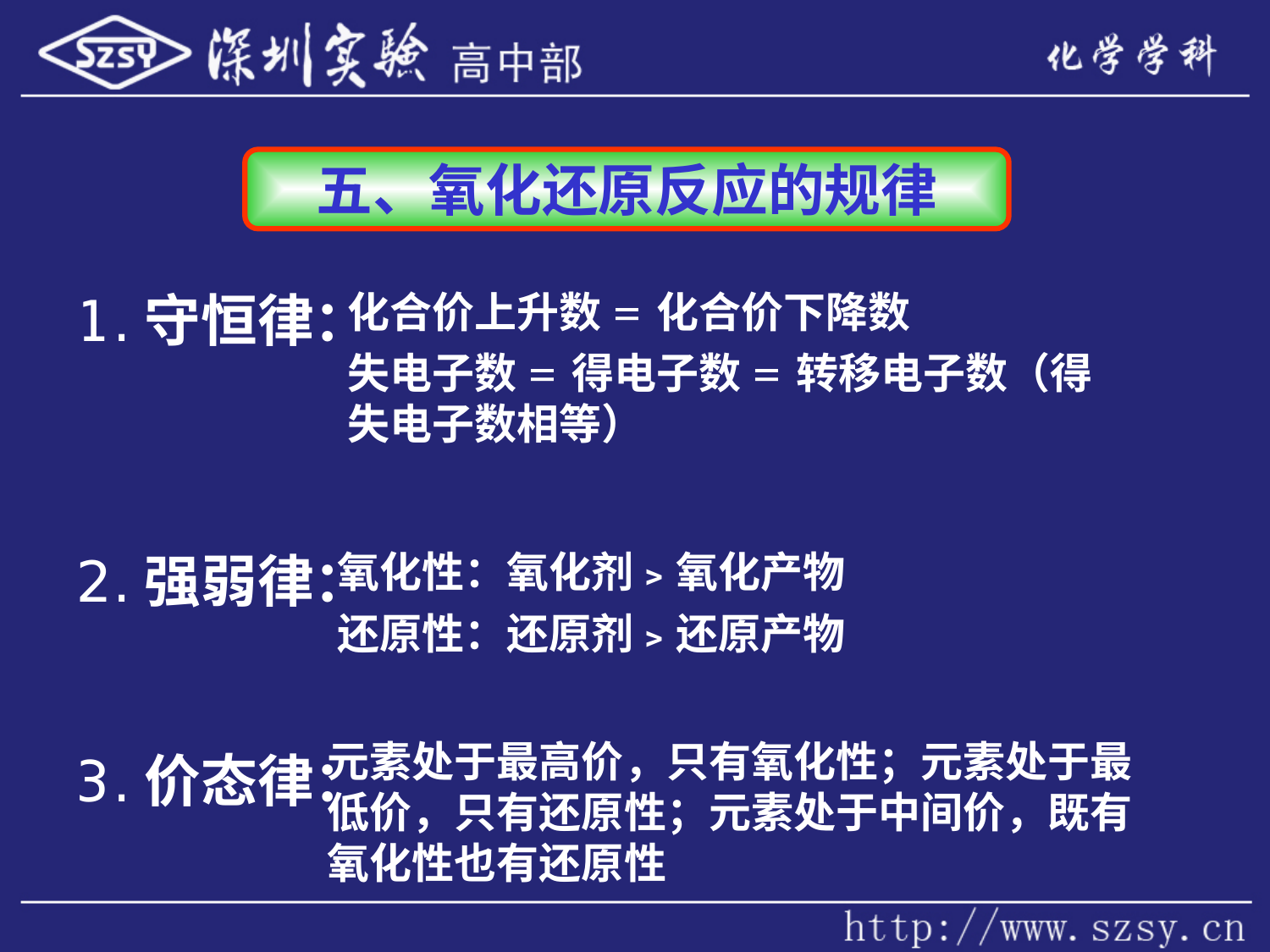

五、氧化还原反应的规律
1.守恒律：
化合价上升数=化合价下降数
失电子数=得电子数=转移电子数（得失电子数相等）
2.强弱律：
氧化性：氧化剂﹥氧化产物
还原性：还原剂﹥还原产物
元素处于最高价，只有氧化性；元素处于最低价，只有还原性；元素处于中间价，既有氧化性也有还原性
3.价态律：